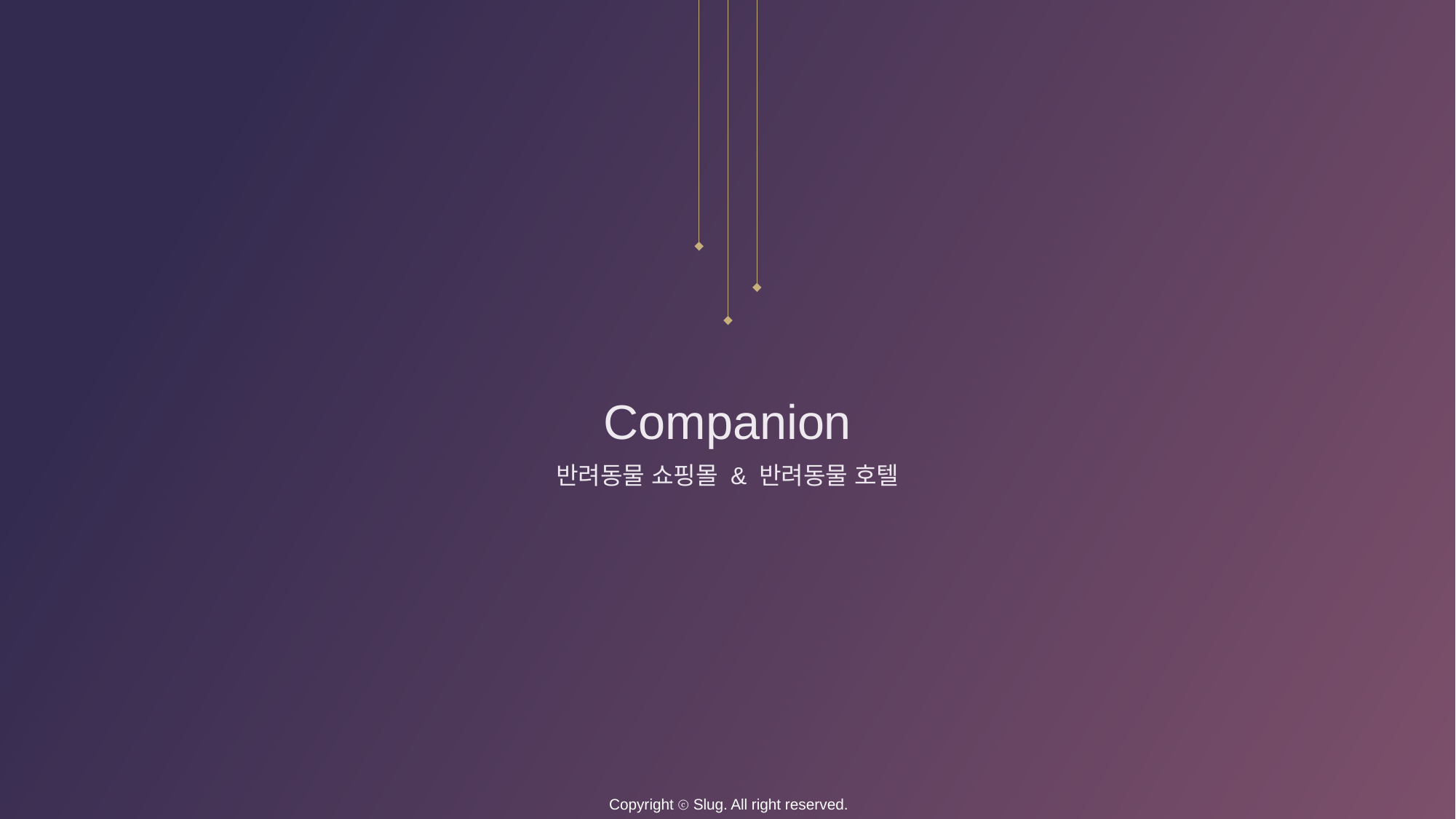

Companion
반려동물 쇼핑몰 & 반려동물 호텔
Copyright ⓒ Slug. All right reserved.